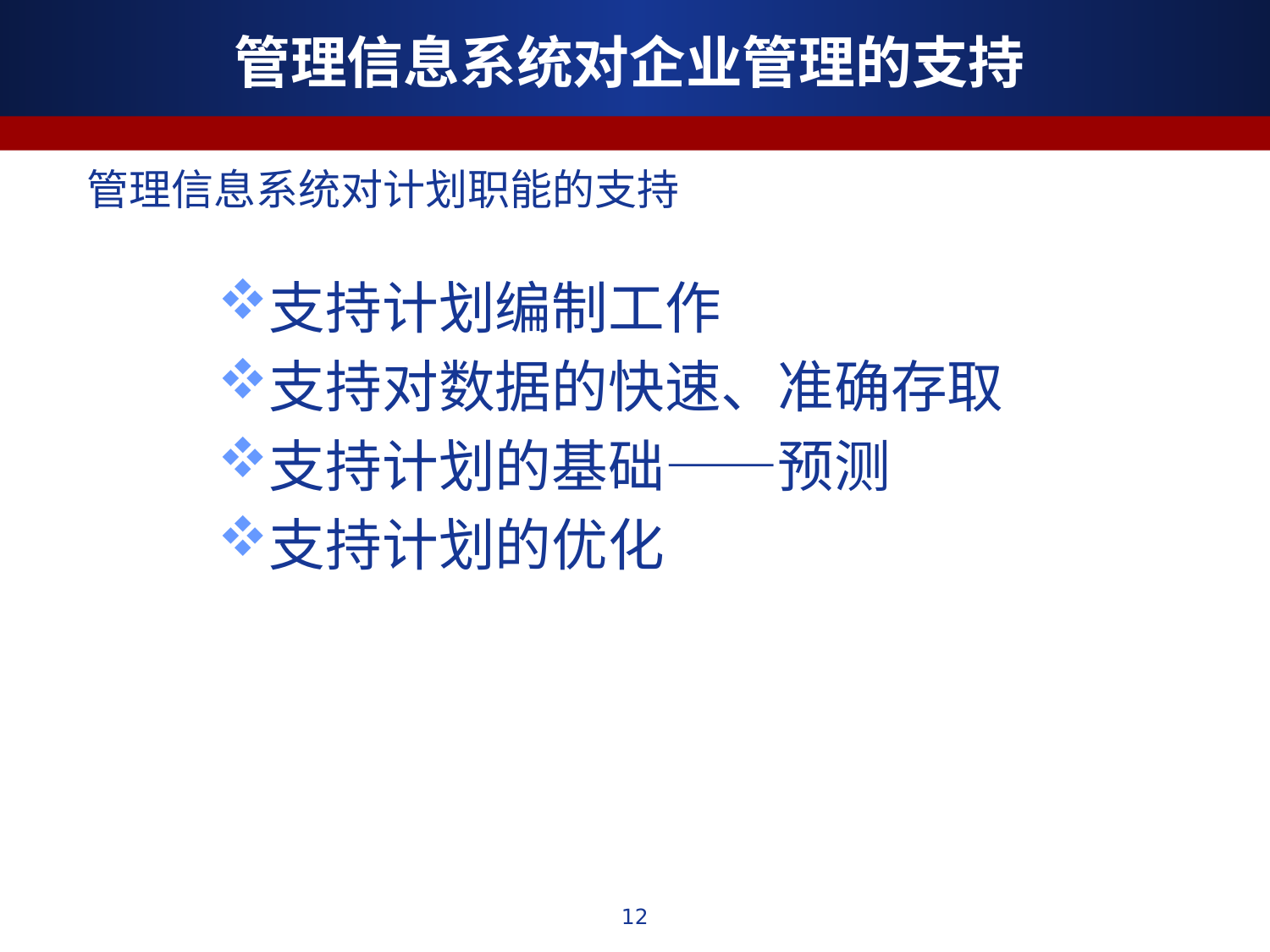

管理信息系统对企业管理的支持
管理信息系统对计划职能的支持
支持计划编制工作
支持对数据的快速、准确存取
支持计划的基础——预测
支持计划的优化
12